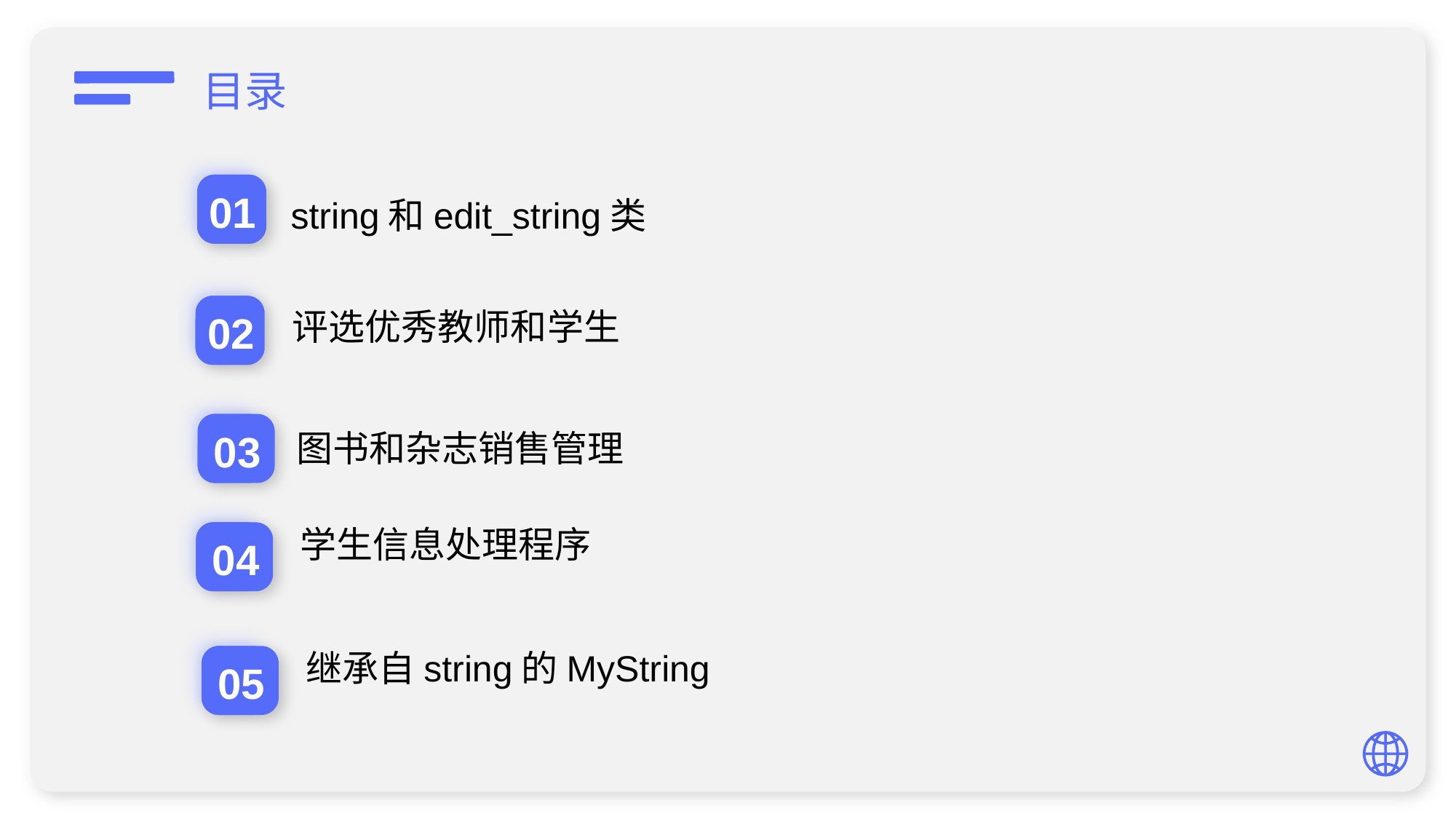

目录

01
string和edit_string类

02
图书和杂志销售管理
评选优秀教师和学生

03
学生信息处理程序

04
继承自string的MyString

05